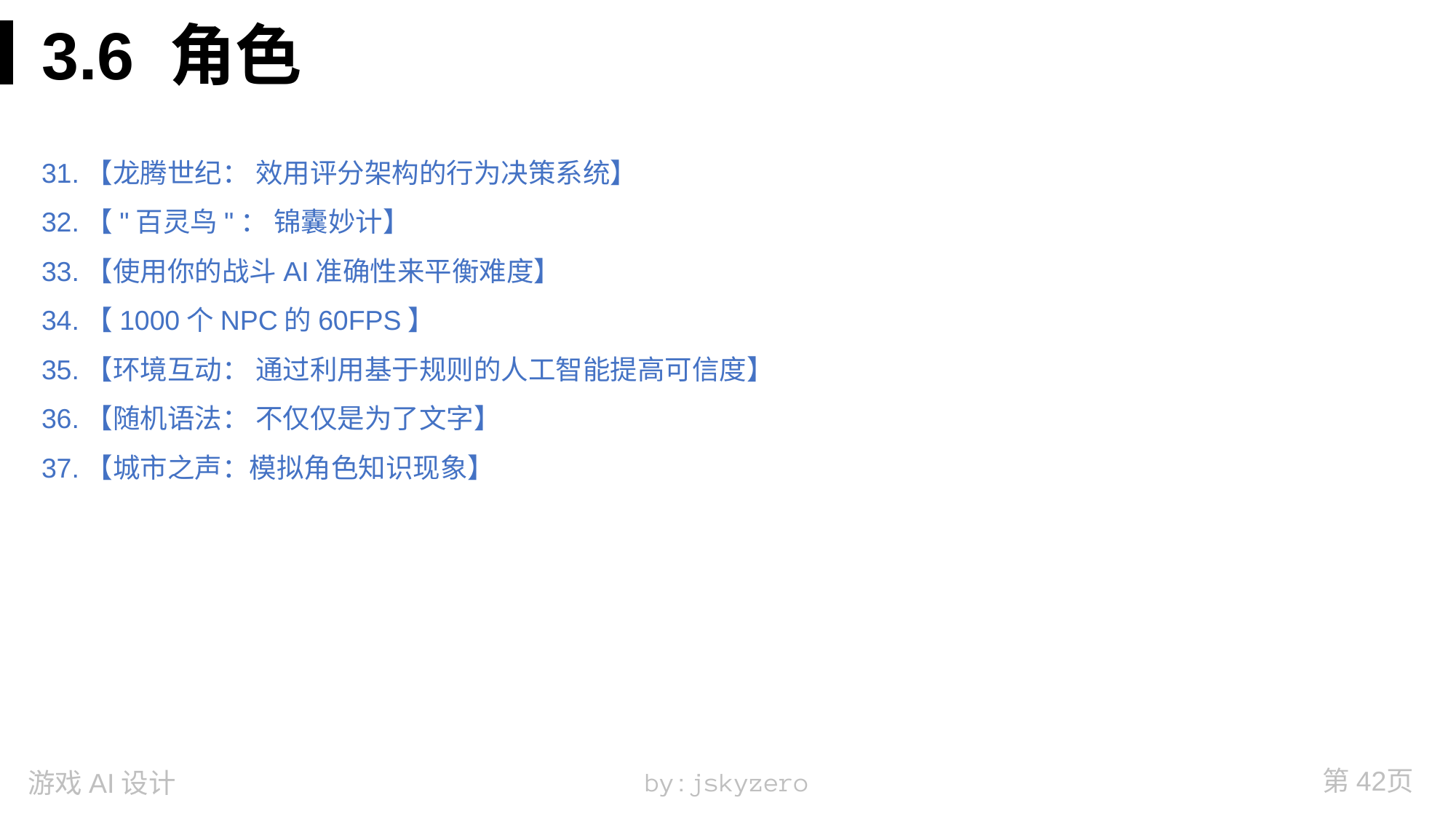

# 3.6 角色
31.【龙腾世纪： 效用评分架构的行为决策系统】
32.【"百灵鸟"： 锦囊妙计】
33.【使用你的战斗AI准确性来平衡难度】
34.【1000个NPC的60FPS】
35.【环境互动： 通过利用基于规则的人工智能提高可信度】
36.【随机语法： 不仅仅是为了文字】
37.【城市之声：模拟角色知识现象】